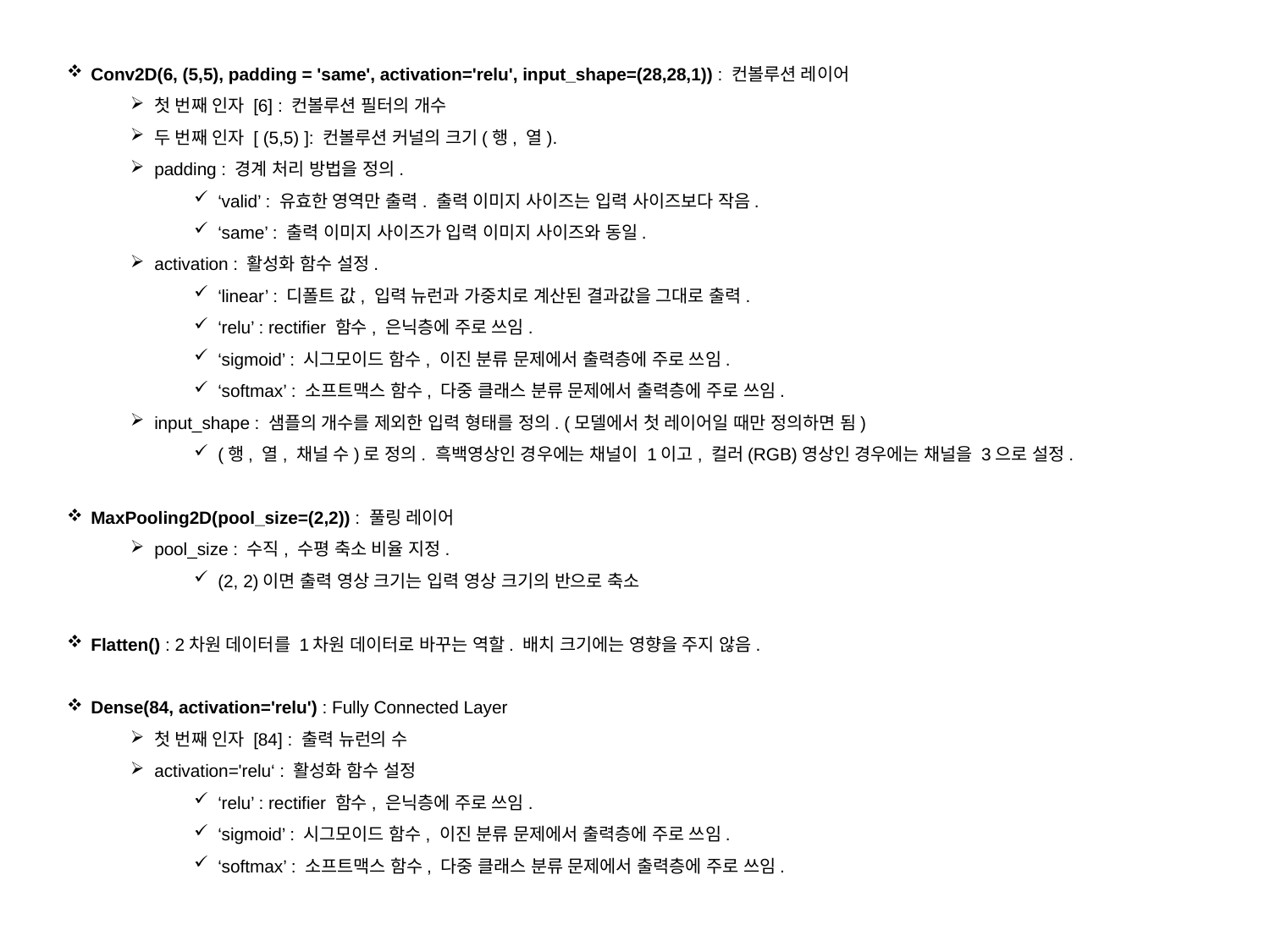

Conv2D(6, (5,5), padding = 'same', activation='relu', input_shape=(28,28,1)) : 컨볼루션 레이어
첫 번째 인자 [6] : 컨볼루션 필터의 개수
두 번째 인자 [ (5,5) ]: 컨볼루션 커널의 크기(행, 열).
padding : 경계 처리 방법을 정의.
‘valid’ : 유효한 영역만 출력. 출력 이미지 사이즈는 입력 사이즈보다 작음.
‘same’ : 출력 이미지 사이즈가 입력 이미지 사이즈와 동일.
activation : 활성화 함수 설정.
‘linear’ : 디폴트 값, 입력 뉴런과 가중치로 계산된 결과값을 그대로 출력.
‘relu’ : rectifier 함수, 은닉층에 주로 쓰임.
‘sigmoid’ : 시그모이드 함수, 이진 분류 문제에서 출력층에 주로 쓰임.
‘softmax’ : 소프트맥스 함수, 다중 클래스 분류 문제에서 출력층에 주로 쓰임.
input_shape : 샘플의 개수를 제외한 입력 형태를 정의. (모델에서 첫 레이어일 때만 정의하면 됨)
(행, 열, 채널 수)로 정의. 흑백영상인 경우에는 채널이 1이고, 컬러(RGB)영상인 경우에는 채널을 3으로 설정.

MaxPooling2D(pool_size=(2,2)) : 풀링 레이어
pool_size : 수직, 수평 축소 비율 지정.
(2, 2)이면 출력 영상 크기는 입력 영상 크기의 반으로 축소

Flatten() : 2차원 데이터를 1차원 데이터로 바꾸는 역할. 배치 크기에는 영향을 주지 않음.

Dense(84, activation='relu') : Fully Connected Layer
첫 번째 인자 [84] : 출력 뉴런의 수
activation='relu‘ : 활성화 함수 설정
‘relu’ : rectifier 함수, 은닉층에 주로 쓰임.
‘sigmoid’ : 시그모이드 함수, 이진 분류 문제에서 출력층에 주로 쓰임.
‘softmax’ : 소프트맥스 함수, 다중 클래스 분류 문제에서 출력층에 주로 쓰임.